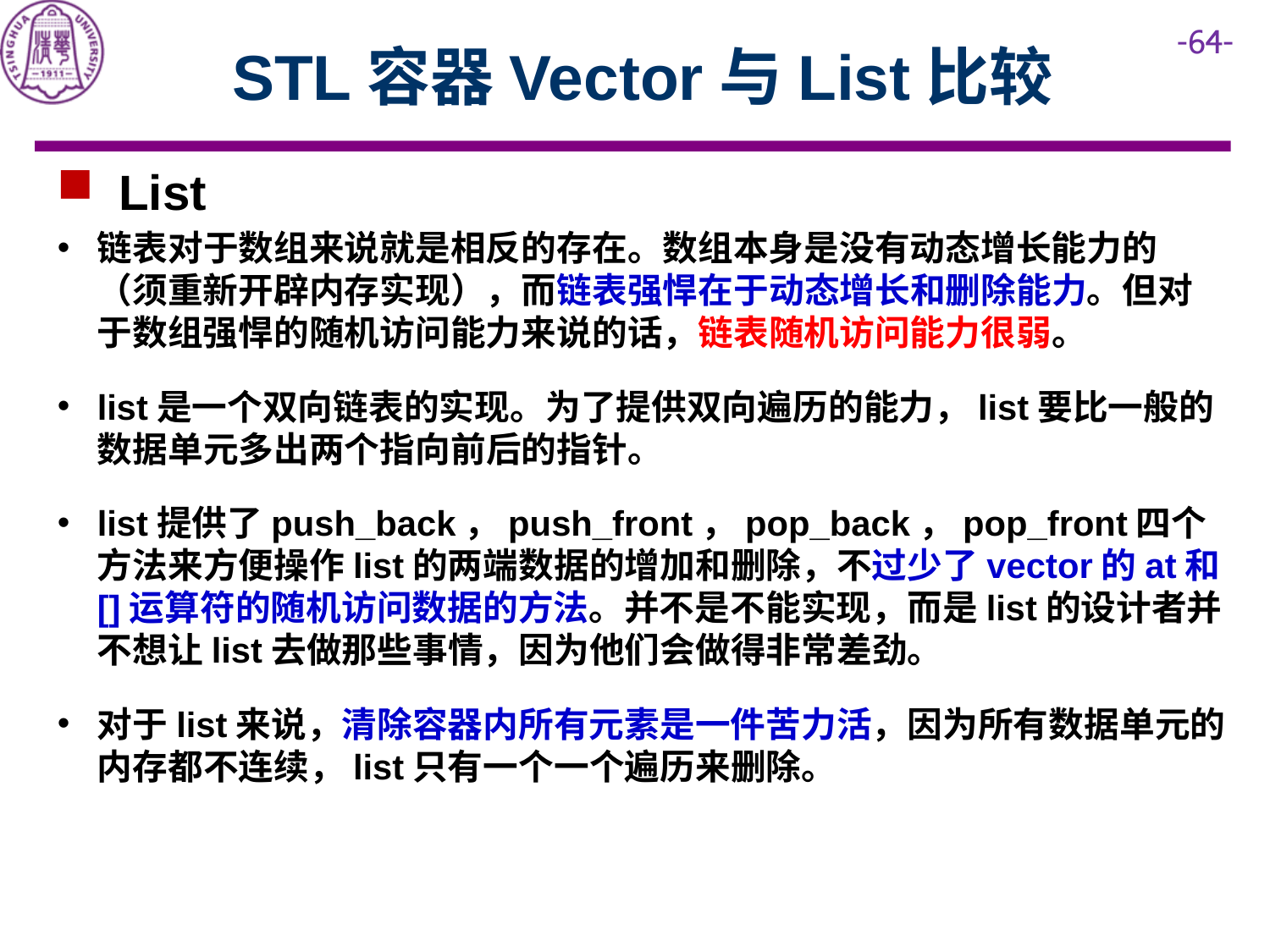

# STL容器Vector与List比较
 List
链表对于数组来说就是相反的存在。数组本身是没有动态增长能力的（须重新开辟内存实现），而链表强悍在于动态增长和删除能力。但对于数组强悍的随机访问能力来说的话，链表随机访问能力很弱。
list是一个双向链表的实现。为了提供双向遍历的能力，list要比一般的数据单元多出两个指向前后的指针。
list提供了push_back，push_front，pop_back，pop_front四个方法来方便操作list的两端数据的增加和删除，不过少了vector的at和[]运算符的随机访问数据的方法。并不是不能实现，而是list的设计者并不想让list去做那些事情，因为他们会做得非常差劲。
对于list来说，清除容器内所有元素是一件苦力活，因为所有数据单元的内存都不连续，list只有一个一个遍历来删除。